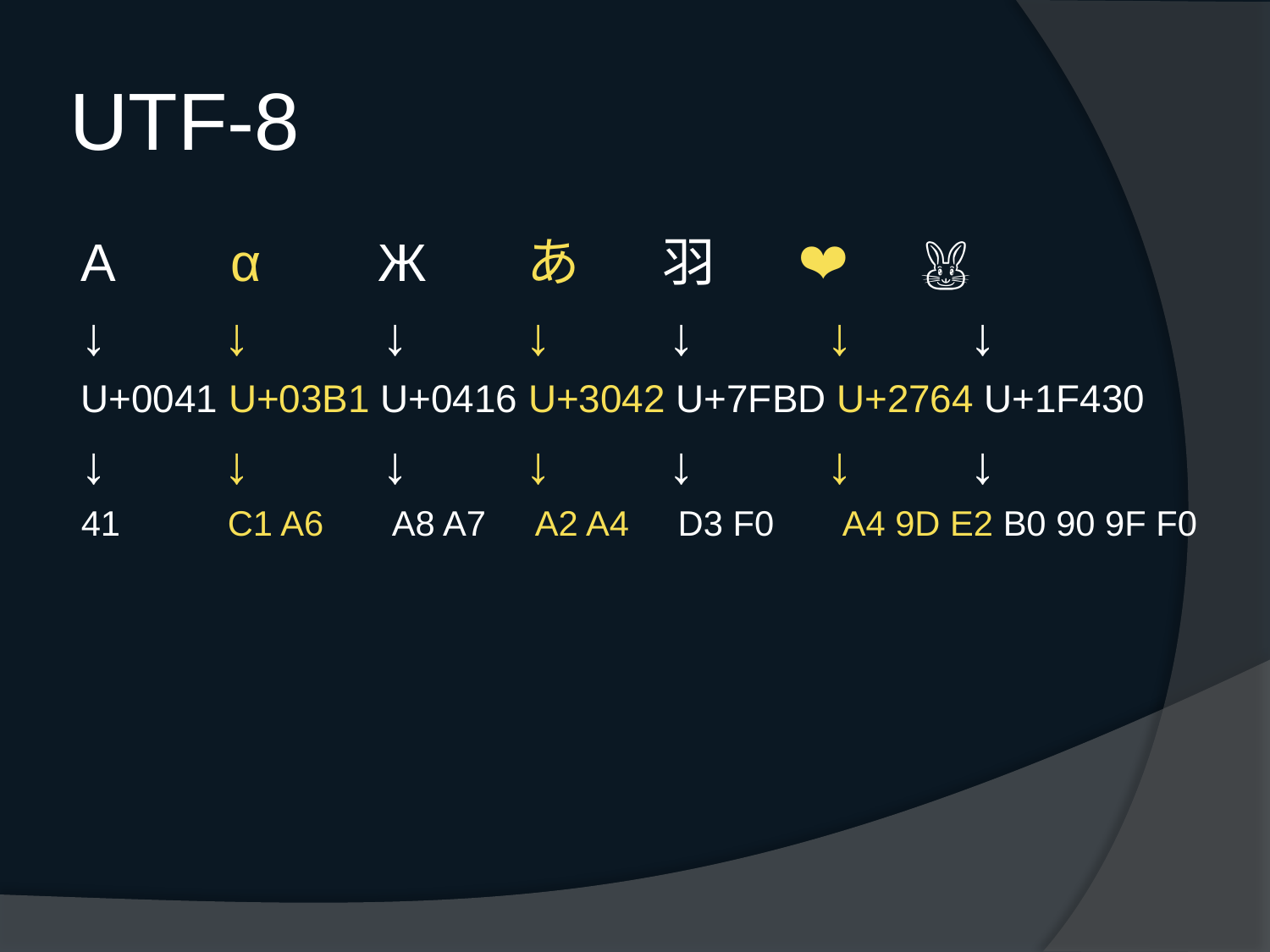

# UTF-8
A        α        Ж      あ       羽       ❤      🐰
↓        ↓         ↓        ↓        ↓         ↓        ↓
U+0041 U+03B1 U+0416 U+3042 U+7FBD U+2764 U+1F430
↓        ↓         ↓        ↓        ↓         ↓        ↓
41           C1 A6       A8 A7     A2 A4     D3 F0       A4 9D E2 B0 90 9F F0